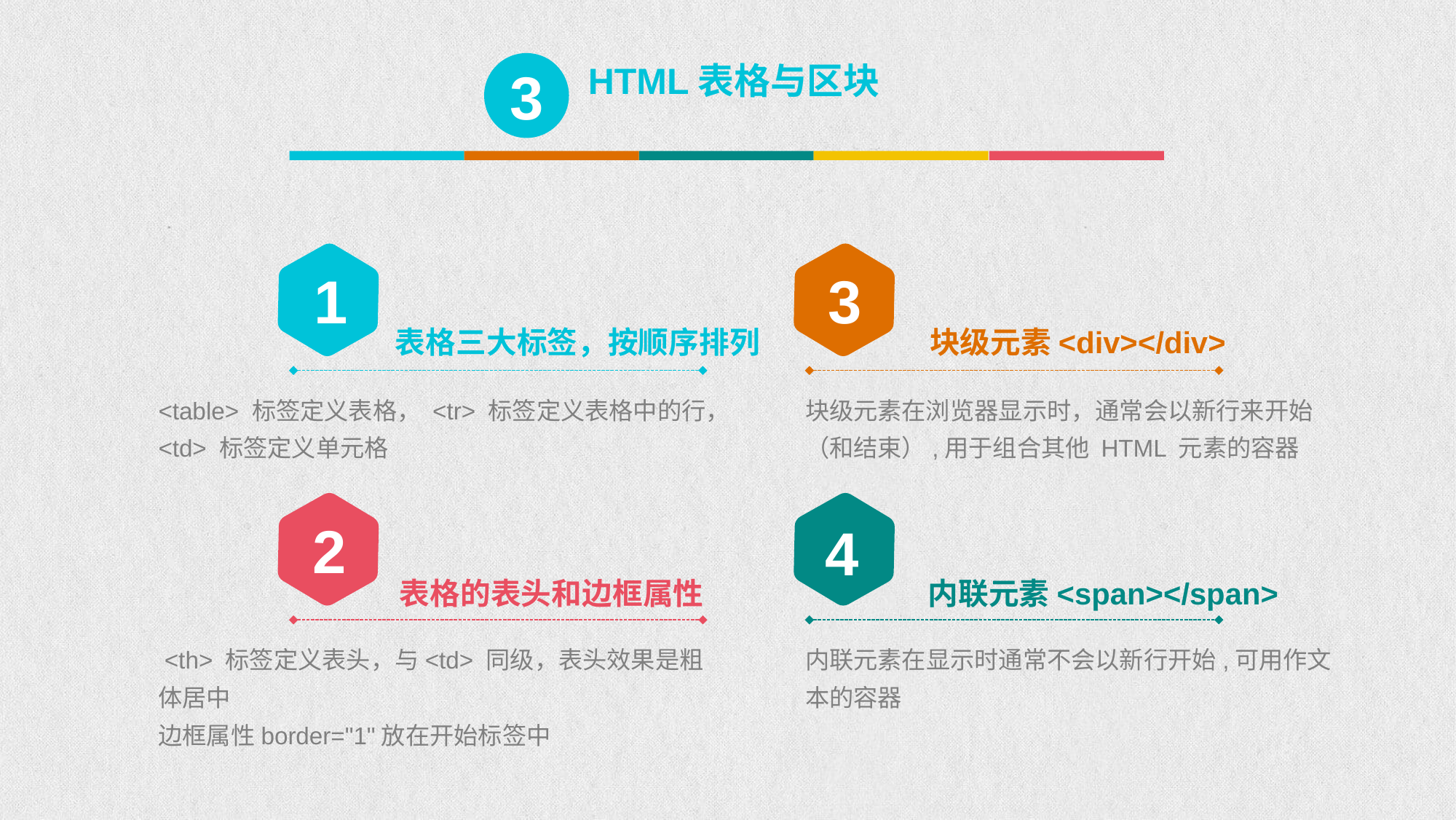

3
HTML表格与区块

1
3
表格三大标签，按顺序排列
块级元素<div></div>
<table> 标签定义表格， <tr> 标签定义表格中的行，<td> 标签定义单元格
块级元素在浏览器显示时，通常会以新行来开始（和结束）,用于组合其他 HTML 元素的容器

2
4
表格的表头和边框属性
内联元素<span></span>
 <th> 标签定义表头，与<td> 同级，表头效果是粗体居中
边框属性border="1"放在开始标签中
内联元素在显示时通常不会以新行开始,可用作文本的容器